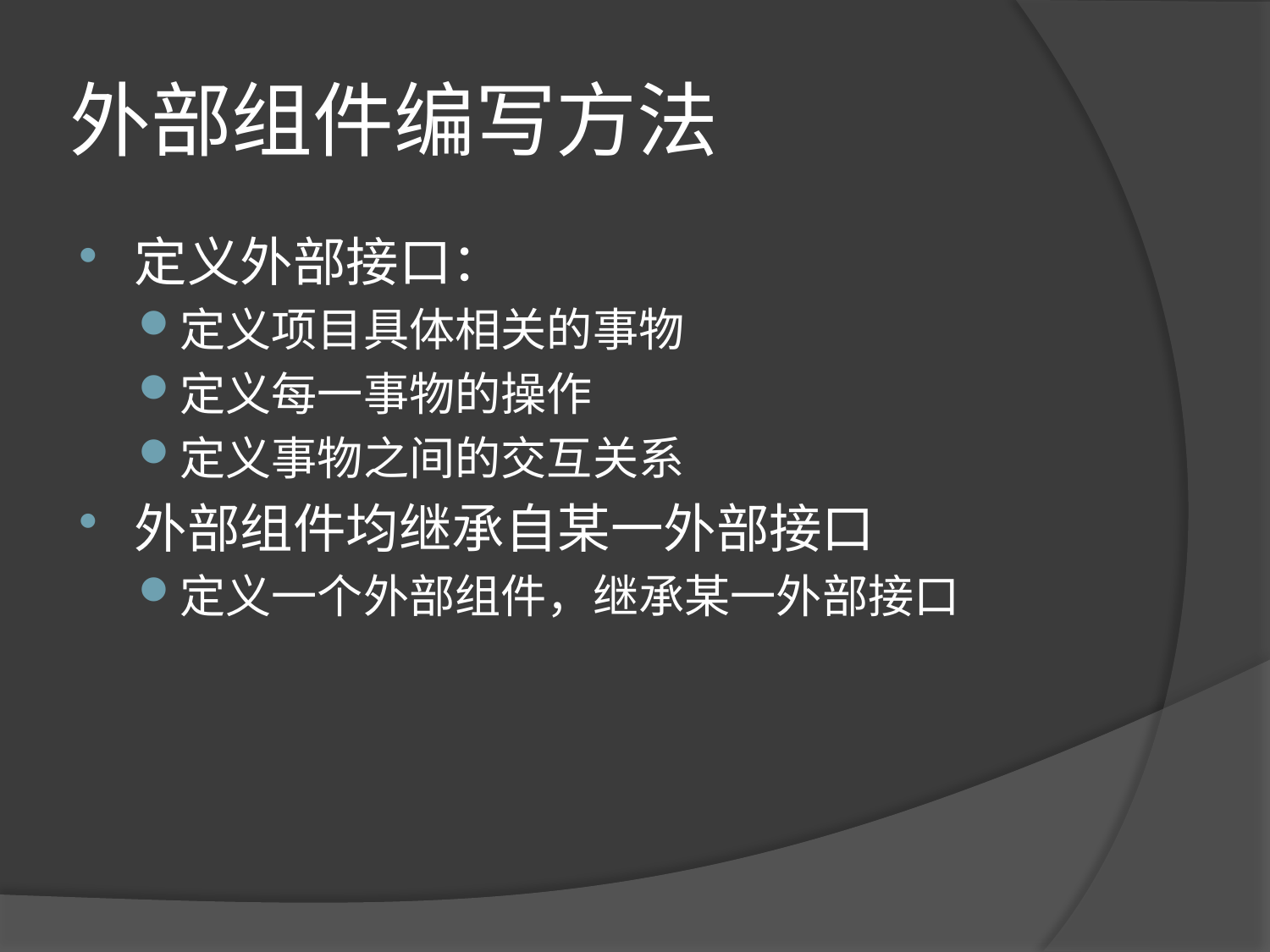

# 外部组件编写方法
定义外部接口：
定义项目具体相关的事物
定义每一事物的操作
定义事物之间的交互关系
外部组件均继承自某一外部接口
定义一个外部组件，继承某一外部接口